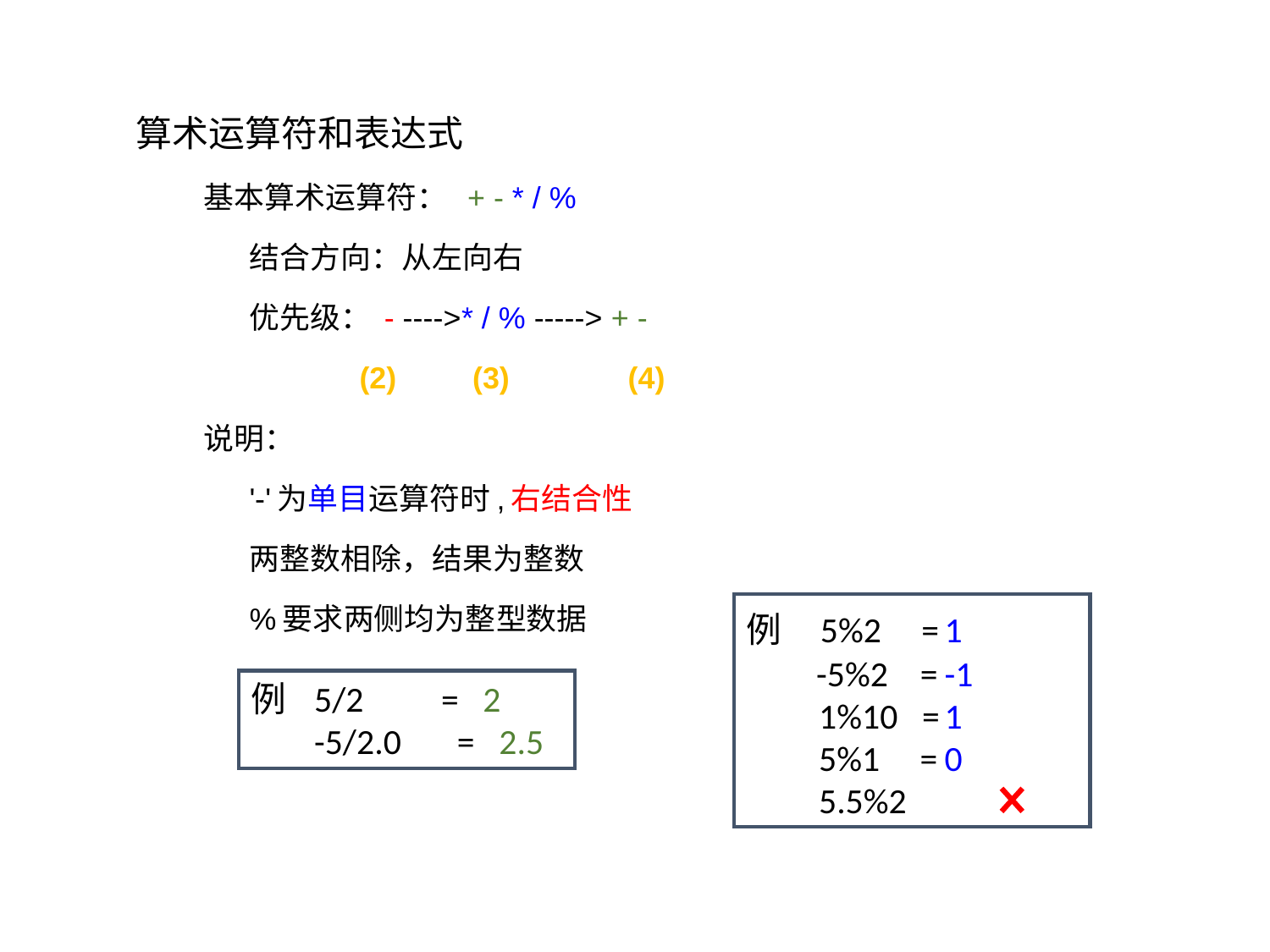

算术运算符和表达式
基本算术运算符：  + - * / %
结合方向：从左向右
优先级： - ---->* / % -----> + -
             (2)         (3)              (4)
说明：
'-'为单目运算符时,右结合性
两整数相除，结果为整数
%要求两侧均为整型数据

例   5%2     =
-5%2    =
         1%10   =
         5%1     =
         5.5%2
例   5%2     =	1
-5%2    =	-1
         1%10   =	1
         5%1     =	0
         5.5%2
例	5/2      	=
	-5/2.0	  =
例	5/2      	=   2
	-5/2.0	  =   2.5